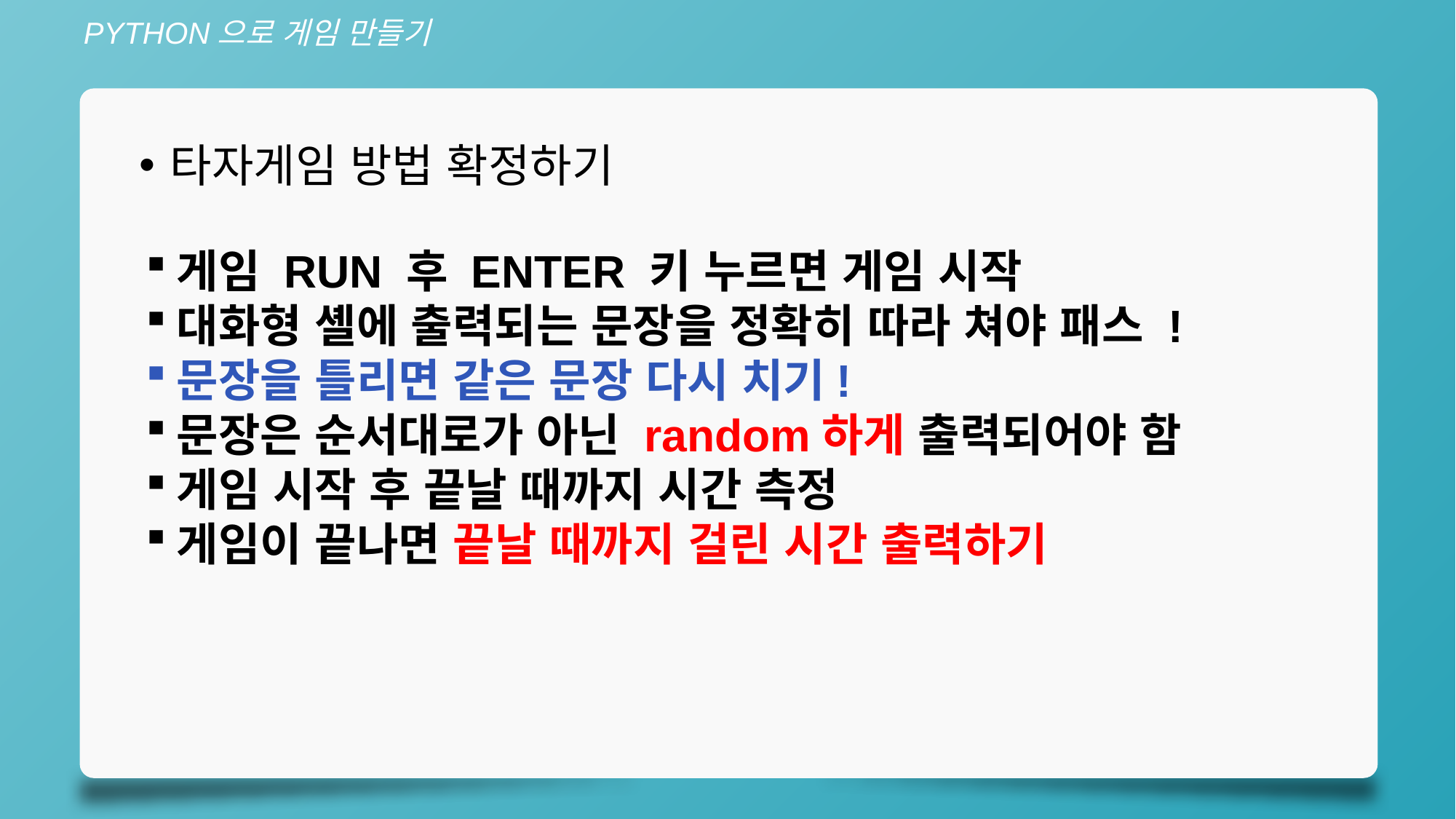

PYTHON으로 게임 만들기

타자게임 방법 확정하기
게임 RUN 후 ENTER 키 누르면 게임 시작
대화형 셸에 출력되는 문장을 정확히 따라 쳐야 패스 !
문장을 틀리면 같은 문장 다시 치기!
문장은 순서대로가 아닌 random하게 출력되어야 함
게임 시작 후 끝날 때까지 시간 측정
게임이 끝나면 끝날 때까지 걸린 시간 출력하기